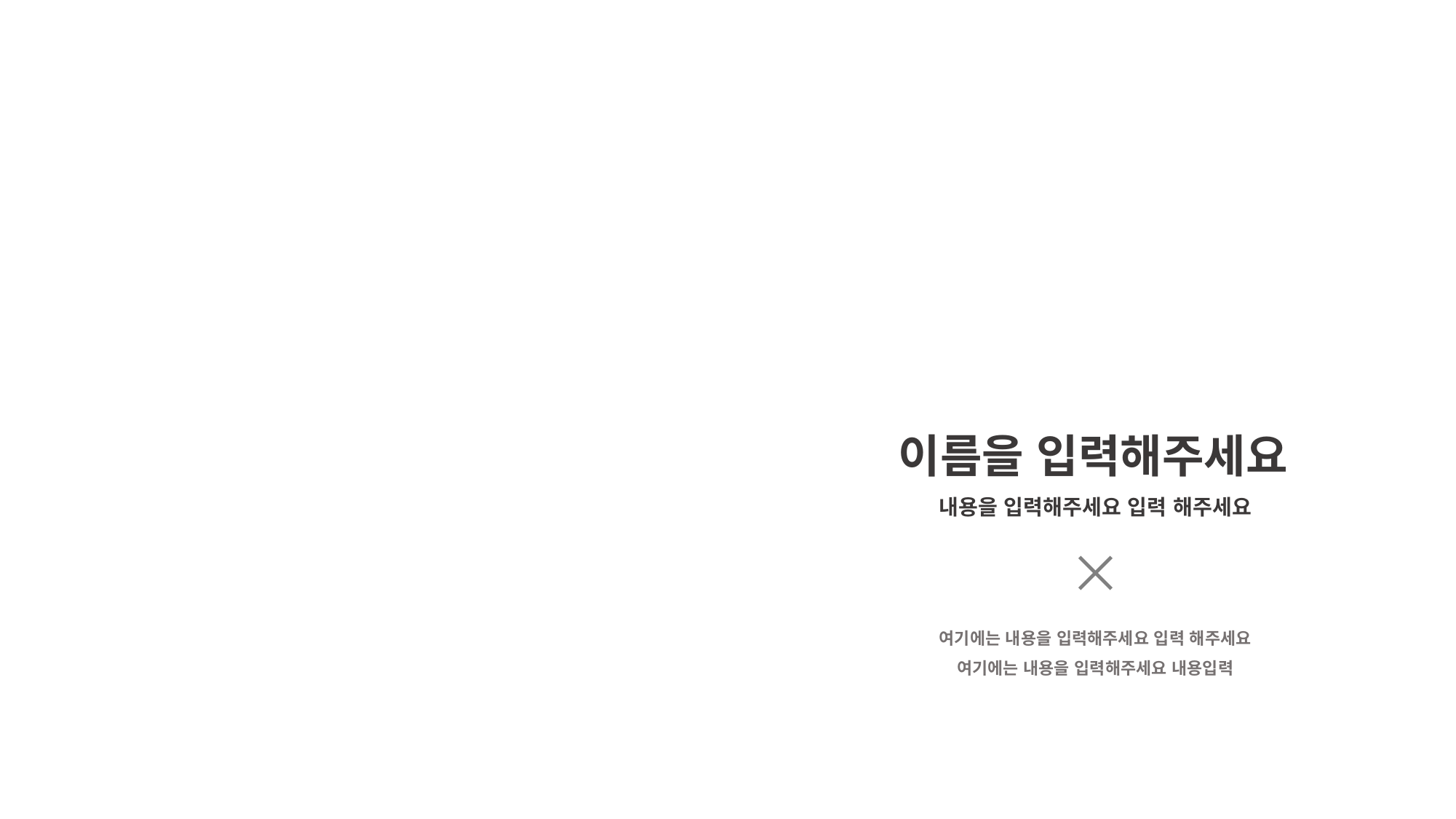

이름을 입력해주세요
내용을 입력해주세요 입력 해주세요
여기에는 내용을 입력해주세요 입력 해주세요
여기에는 내용을 입력해주세요 내용입력